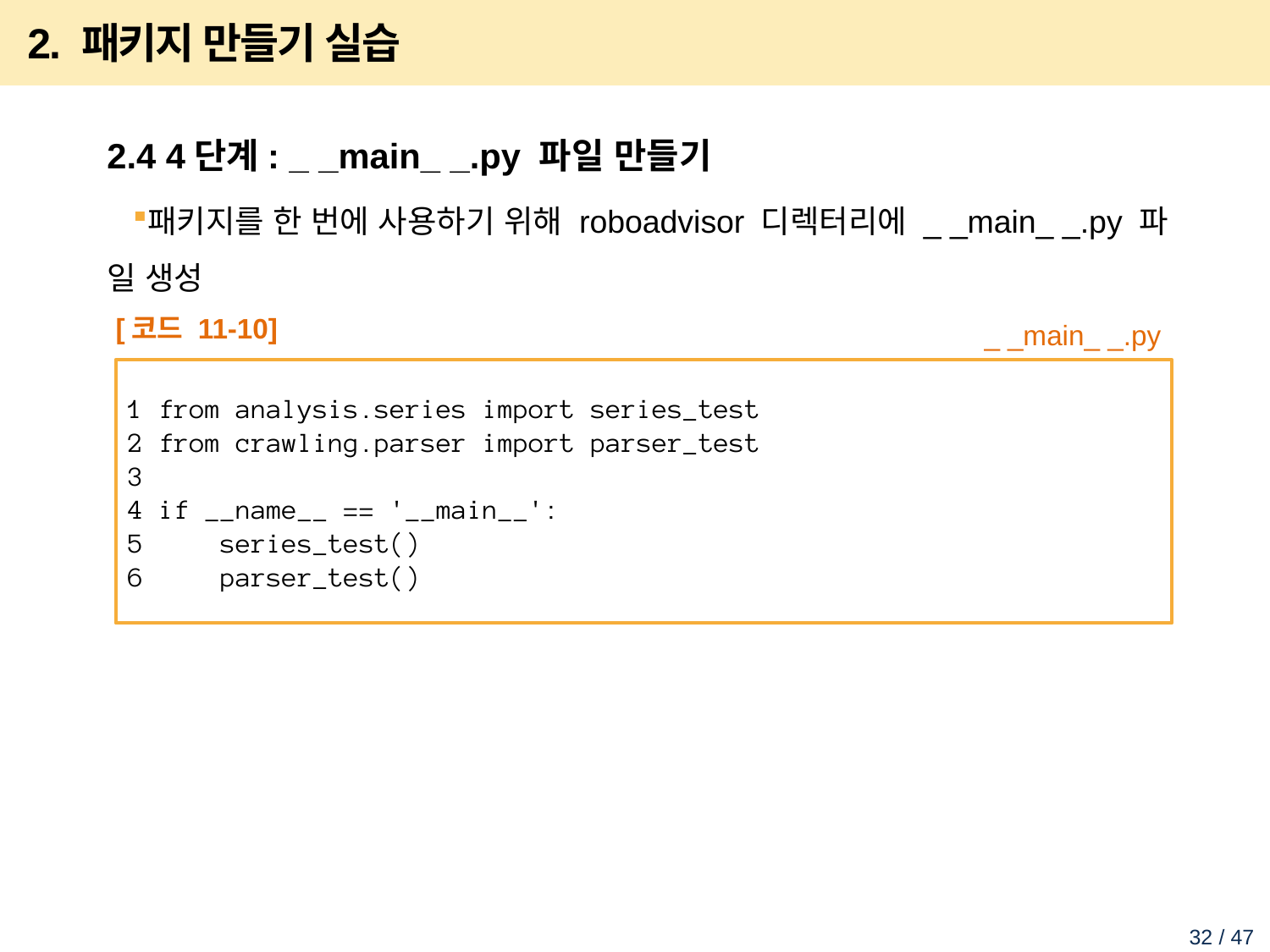

# 2. 패키지 만들기 실습
2.4 4단계: _ _main_ _.py 파일 만들기
패키지를 한 번에 사용하기 위해 roboadvisor 디렉터리에 _ _main_ _.py 파 일 생성
[코드 11-10]
1 from analysis.series import series_test
2 from crawling.parser import parser_test
3
4 if __name__ == '__main__':
5     series_test()
6     parser_test()
_ _main_ _.py